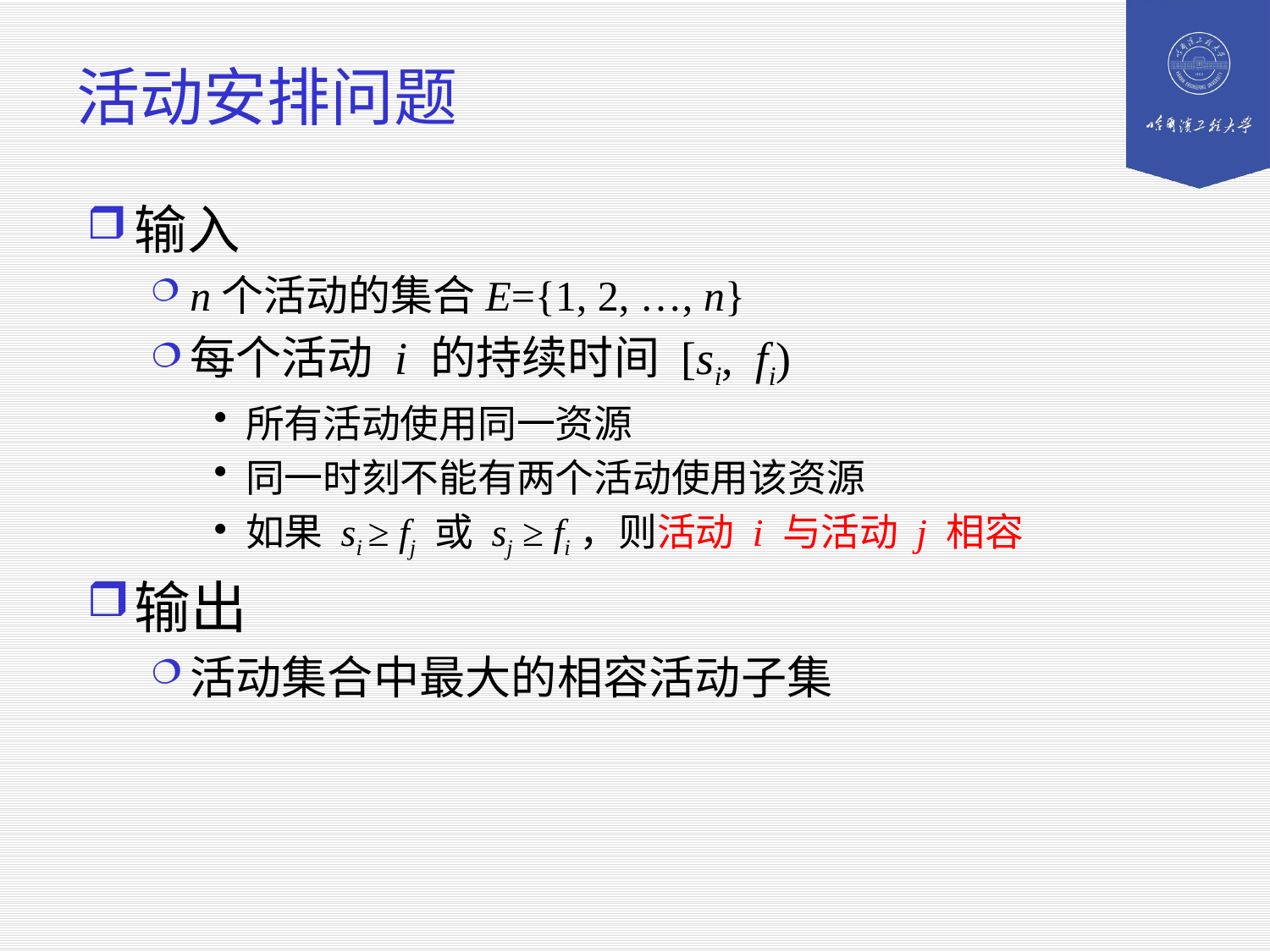

# 活动安排问题
输入
n个活动的集合E={1, 2, …, n}
每个活动 i 的持续时间 [si,  fi)
所有活动使用同一资源
同一时刻不能有两个活动使用该资源
如果 si ≥ fj 或 sj ≥ fi，则活动 i 与活动 j 相容
输出
活动集合中最大的相容活动子集